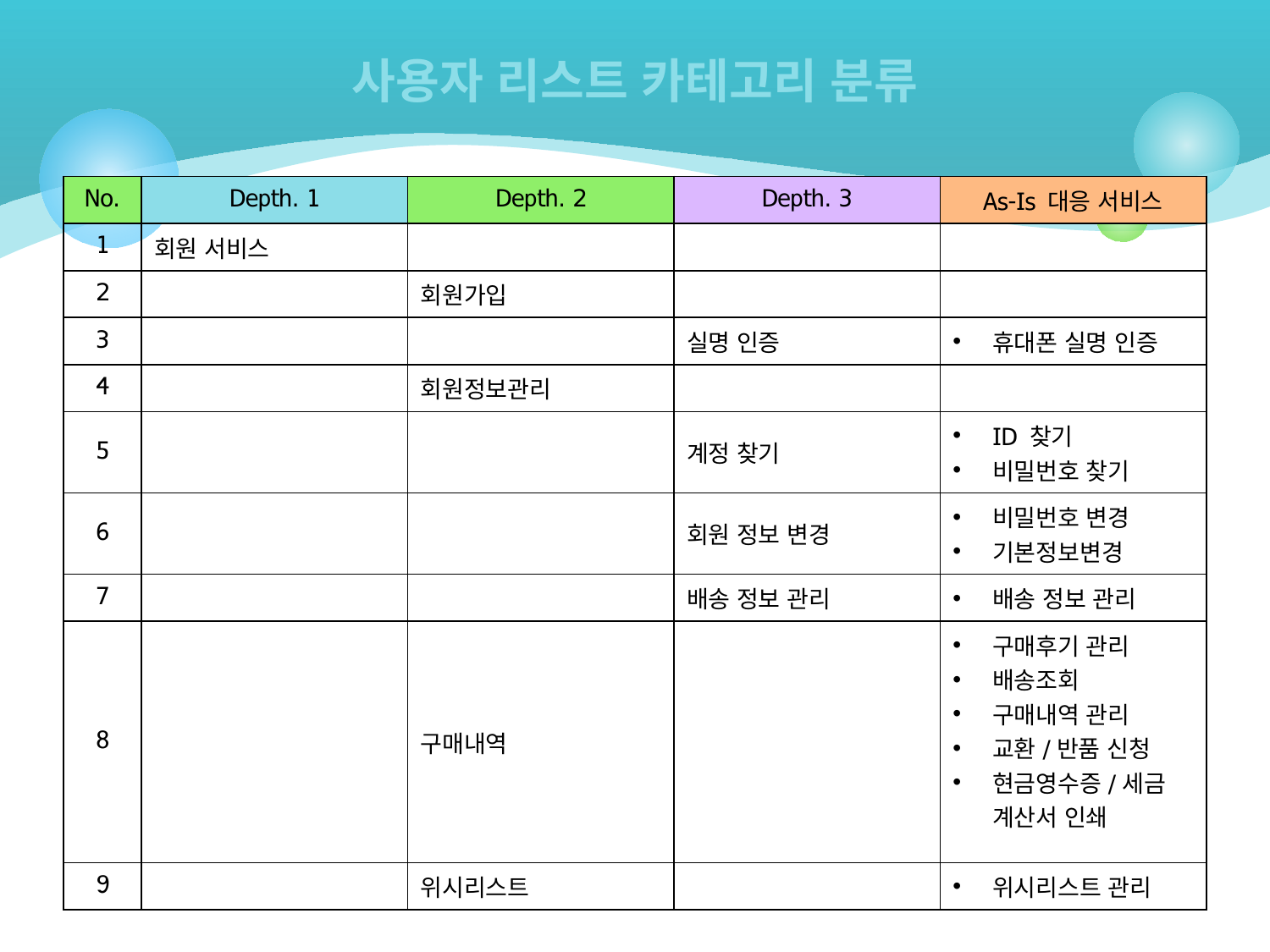

# 사용자 리스트 카테고리 분류
| No. | Depth. 1 | Depth. 2 | Depth. 3 | As-Is 대응 서비스 |
| --- | --- | --- | --- | --- |
| 1 | 회원 서비스 |  |  |  |
| 2 |  | 회원가입 |  |  |
| 3 |  |  | 실명 인증 | 휴대폰 실명 인증 |
| 4 |  | 회원정보관리 |  |  |
| 5 |  |  | 계정 찾기 | ID 찾기 비밀번호 찾기 |
| 6 |  |  | 회원 정보 변경 | 비밀번호 변경 기본정보변경 |
| 7 |  |  | 배송 정보 관리 | 배송 정보 관리 |
| 8 |  | 구매내역 |  | 구매후기 관리 배송조회 구매내역 관리 교환/반품 신청 현금영수증/세금 계산서 인쇄 |
| 9 |  | 위시리스트 |  | 위시리스트 관리 |